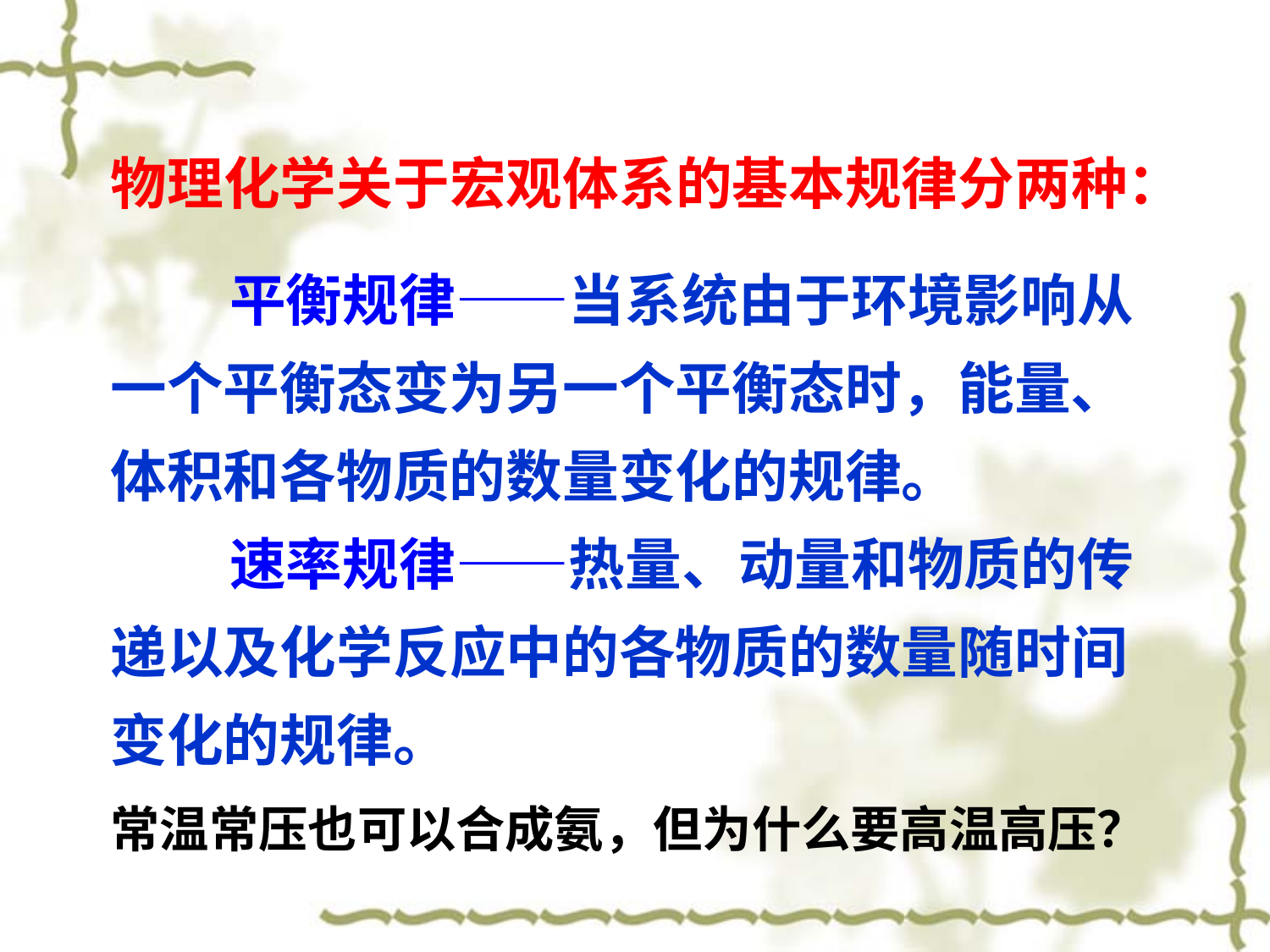

物理化学关于宏观体系的基本规律分两种：
平衡规律——当系统由于环境影响从一个平衡态变为另一个平衡态时，能量、体积和各物质的数量变化的规律。
速率规律——热量、动量和物质的传递以及化学反应中的各物质的数量随时间变化的规律。
常温常压也可以合成氨，但为什么要高温高压？